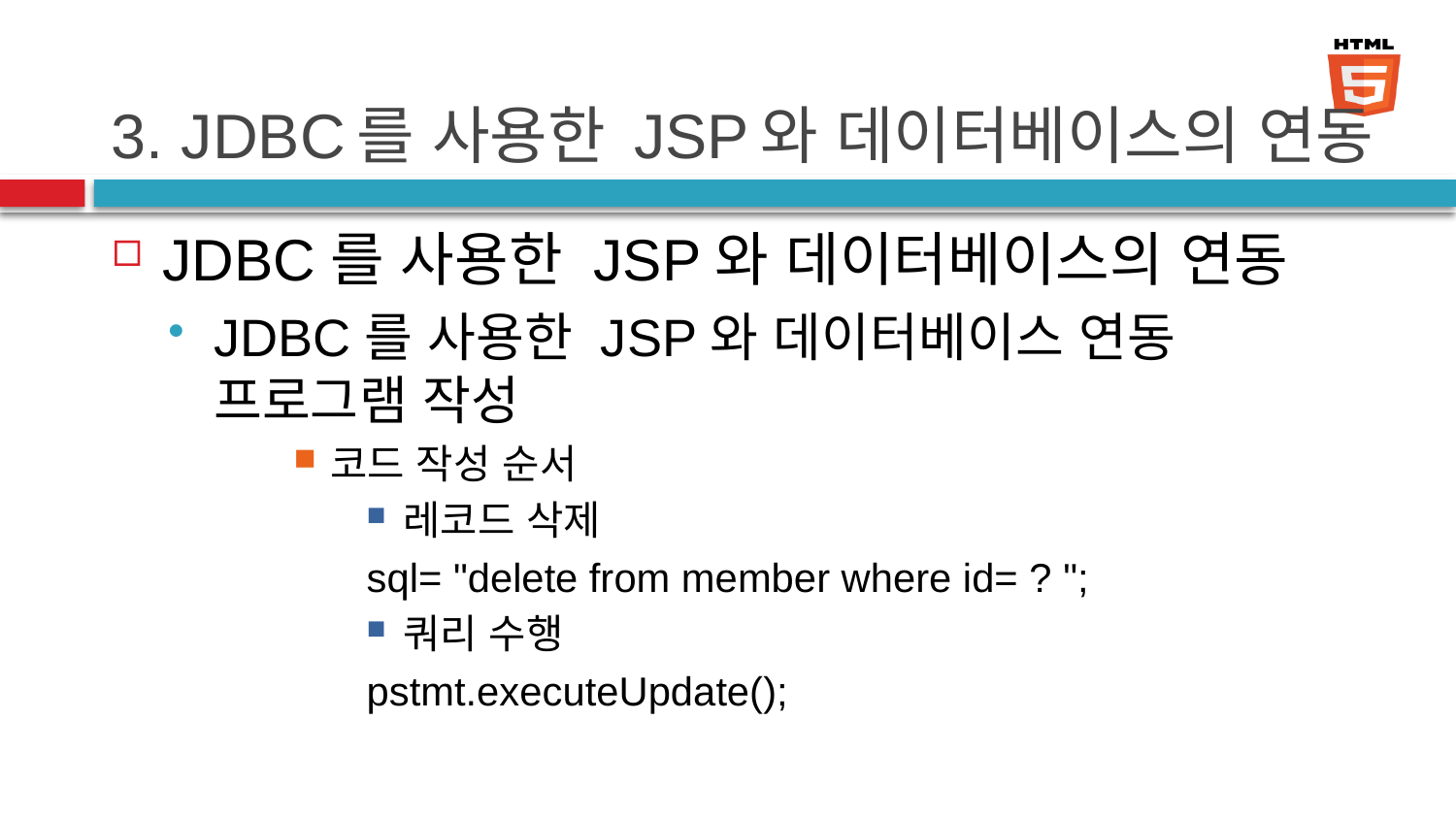

# 3. JDBC를 사용한 JSP와 데이터베이스의 연동
JDBC를 사용한 JSP와 데이터베이스의 연동
JDBC를 사용한 JSP와 데이터베이스 연동 프로그램 작성
코드 작성 순서
레코드 삭제
sql= "delete from member where id= ? ";
쿼리 수행
pstmt.executeUpdate();